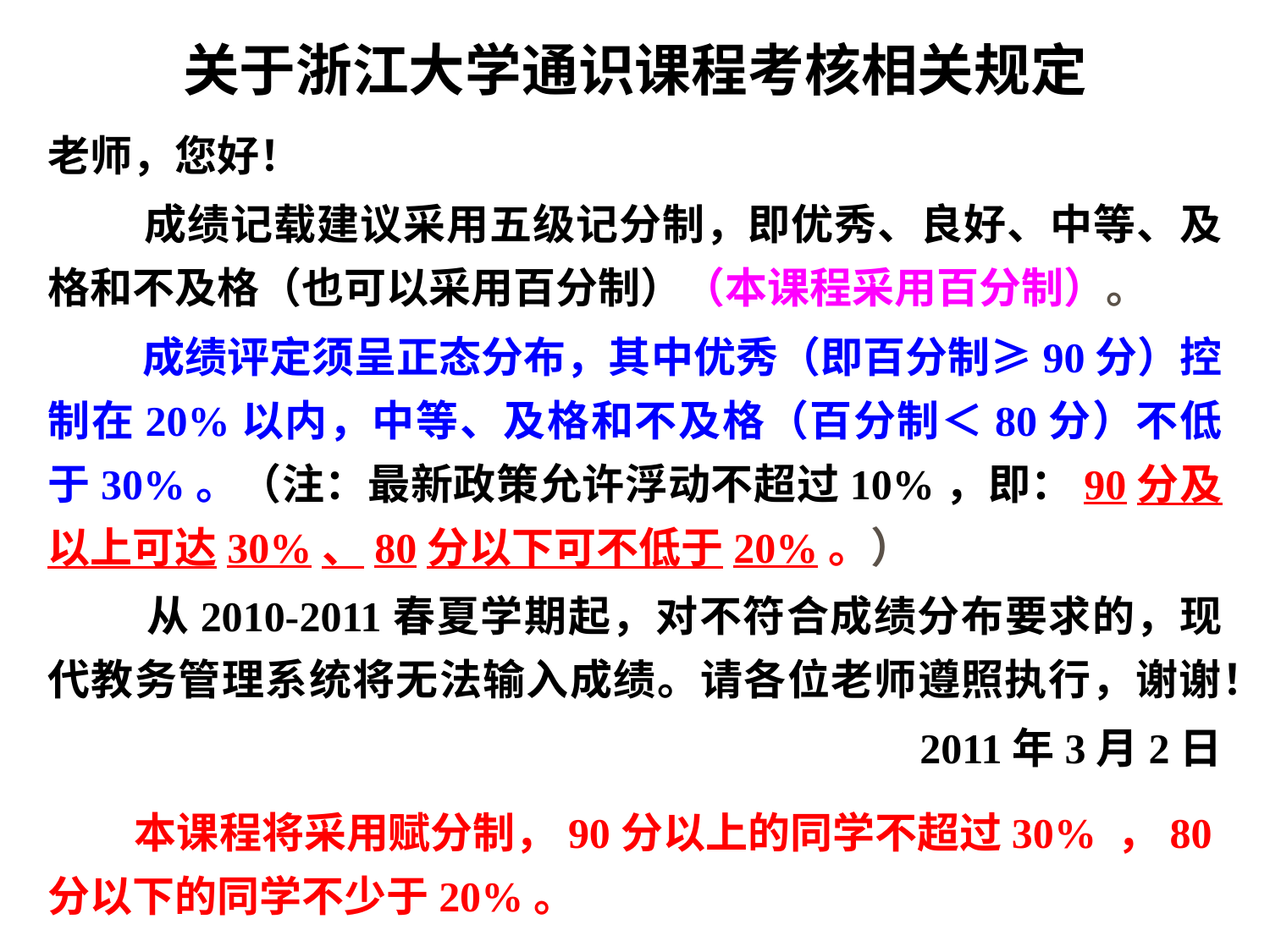

# 关于浙江大学通识课程考核相关规定
老师，您好！
 成绩记载建议采用五级记分制，即优秀、良好、中等、及格和不及格（也可以采用百分制）（本课程采用百分制）。
 成绩评定须呈正态分布，其中优秀（即百分制≥90分）控制在20%以内，中等、及格和不及格（百分制＜80分）不低于30%。（注：最新政策允许浮动不超过10%，即：90分及以上可达30%、80分以下可不低于20%。）
        从2010-2011春夏学期起，对不符合成绩分布要求的，现代教务管理系统将无法输入成绩。请各位老师遵照执行，谢谢！
2011年3月2日
        本课程将采用赋分制，90分以上的同学不超过30% ，80分以下的同学不少于20%。